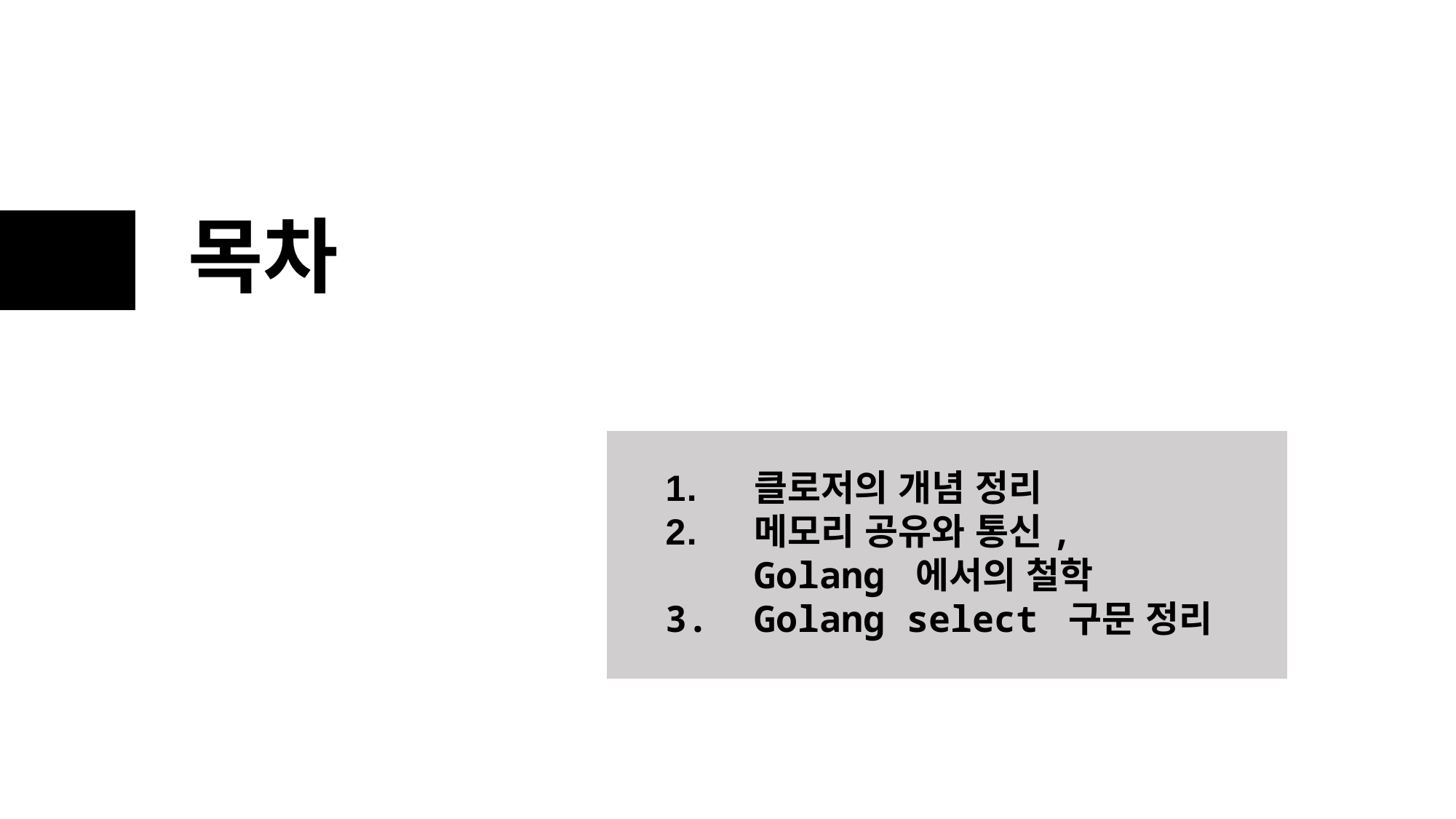

목차

클로저의 개념 정리
메모리 공유와 통신,
Golang 에서의 철학
Golang select 구문 정리